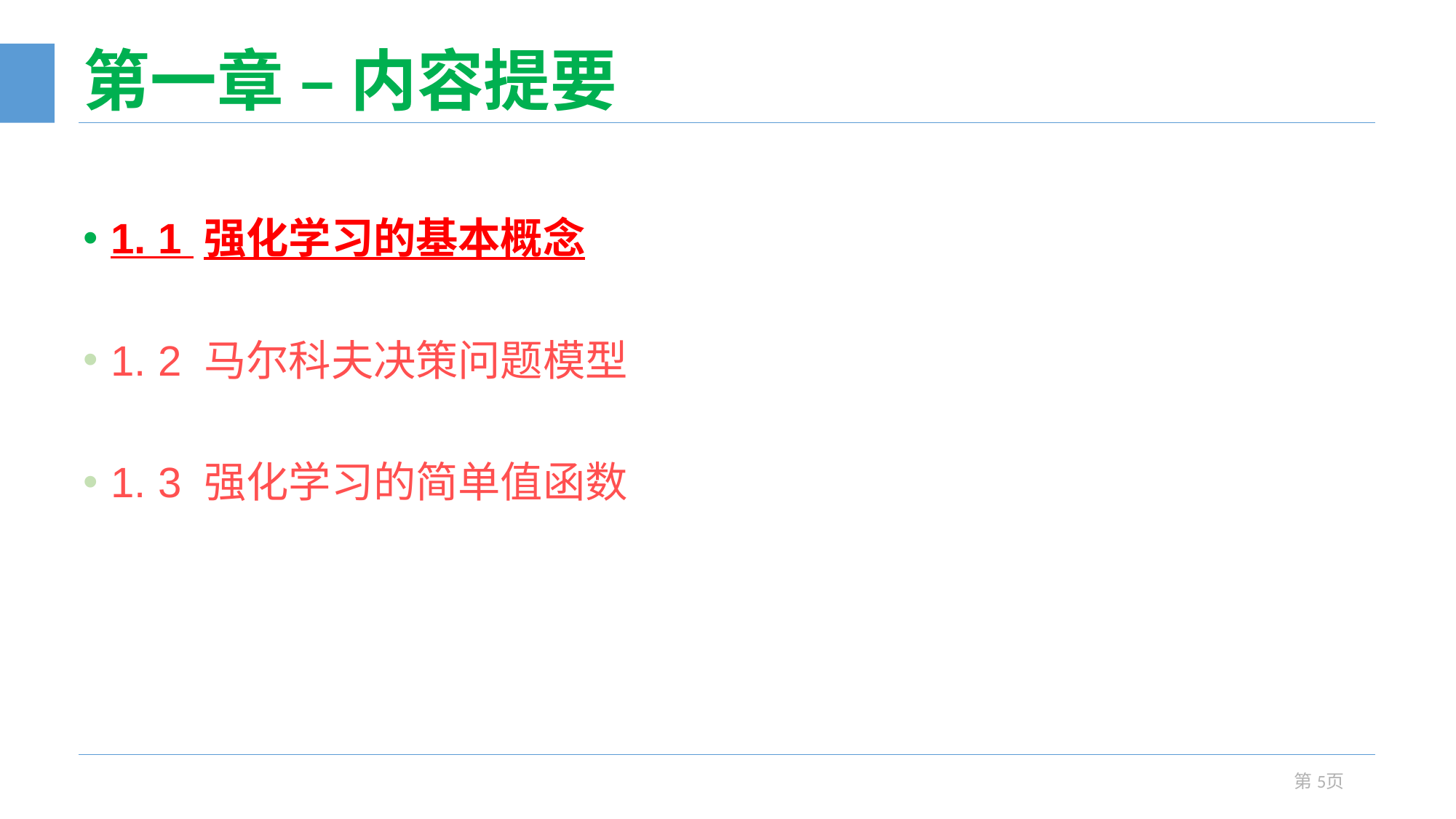

# 第一章 – 内容提要

1. 1 强化学习的基本概念

1. 2 马尔科夫决策问题模型

1. 3 强化学习的简单值函数

第5页